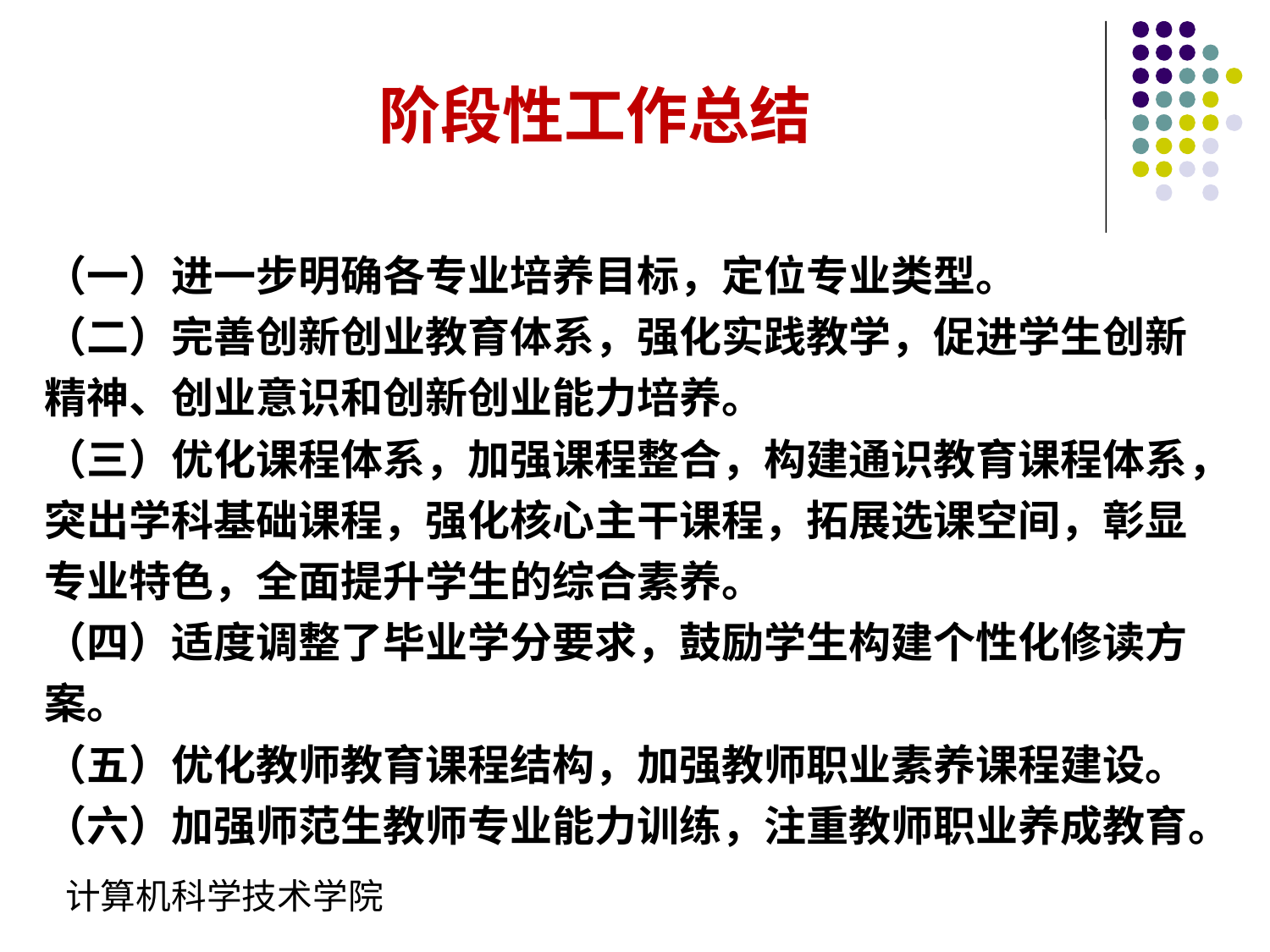

# 阶段性工作总结
（一）进一步明确各专业培养目标，定位专业类型。
（二）完善创新创业教育体系，强化实践教学，促进学生创新精神、创业意识和创新创业能力培养。
（三）优化课程体系，加强课程整合，构建通识教育课程体系，突出学科基础课程，强化核心主干课程，拓展选课空间，彰显专业特色，全面提升学生的综合素养。
（四）适度调整了毕业学分要求，鼓励学生构建个性化修读方案。
（五）优化教师教育课程结构，加强教师职业素养课程建设。
（六）加强师范生教师专业能力训练，注重教师职业养成教育。